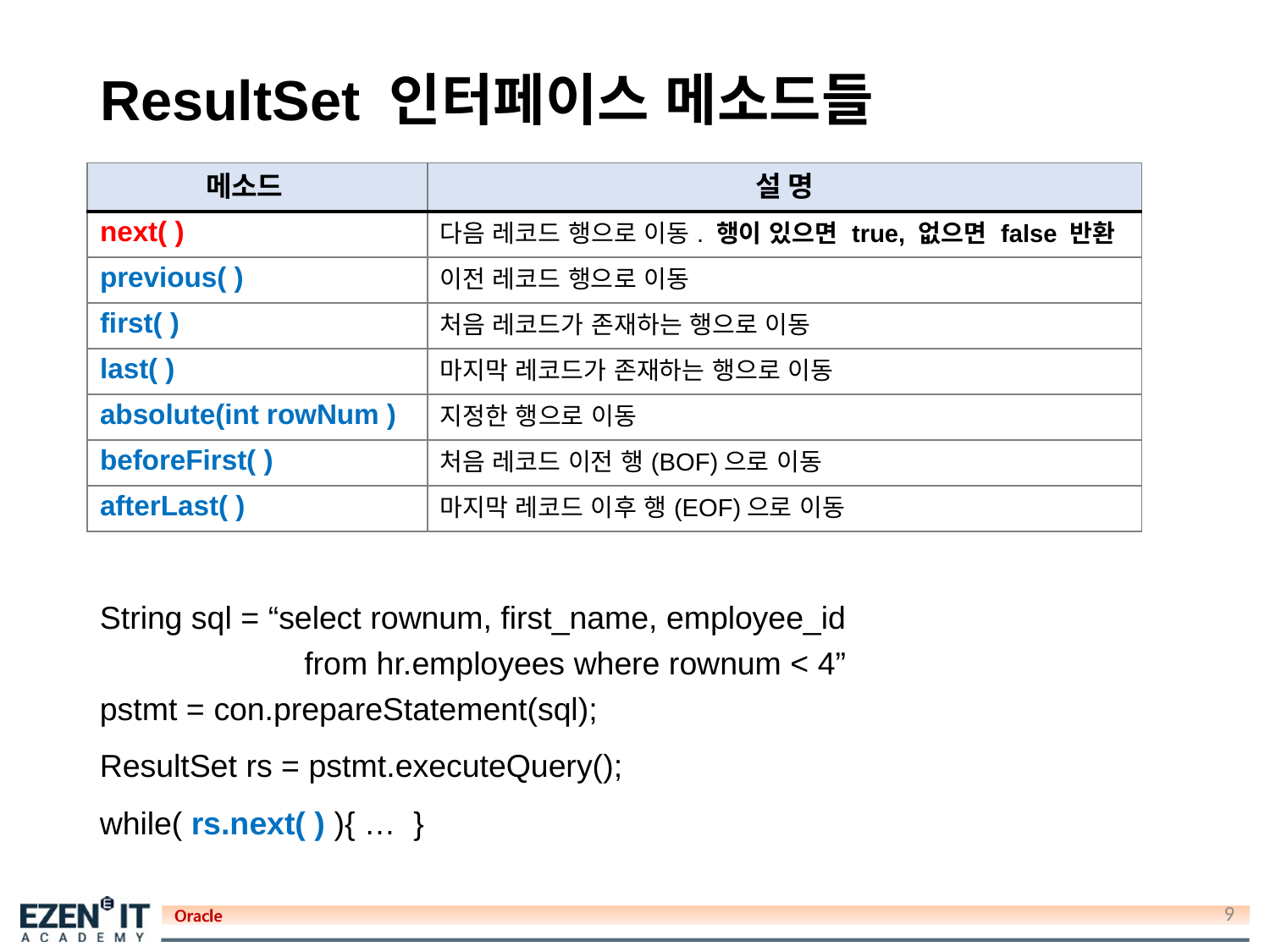

# ResultSet 인터페이스 메소드들
| 메소드 | 설 명 |
| --- | --- |
| next( ) | 다음 레코드 행으로 이동. 행이 있으면 true, 없으면 false 반환 |
| previous( ) | 이전 레코드 행으로 이동 |
| first( ) | 처음 레코드가 존재하는 행으로 이동 |
| last( ) | 마지막 레코드가 존재하는 행으로 이동 |
| absolute(int rowNum ) | 지정한 행으로 이동 |
| beforeFirst( ) | 처음 레코드 이전 행(BOF)으로 이동 |
| afterLast( ) | 마지막 레코드 이후 행(EOF)으로 이동 |
String sql = “select rownum, first_name, employee_id
                       from hr.employees where rownum < 4”
pstmt = con.prepareStatement(sql);
ResultSet rs = pstmt.executeQuery();
while( rs.next( ) ){ …  }
9